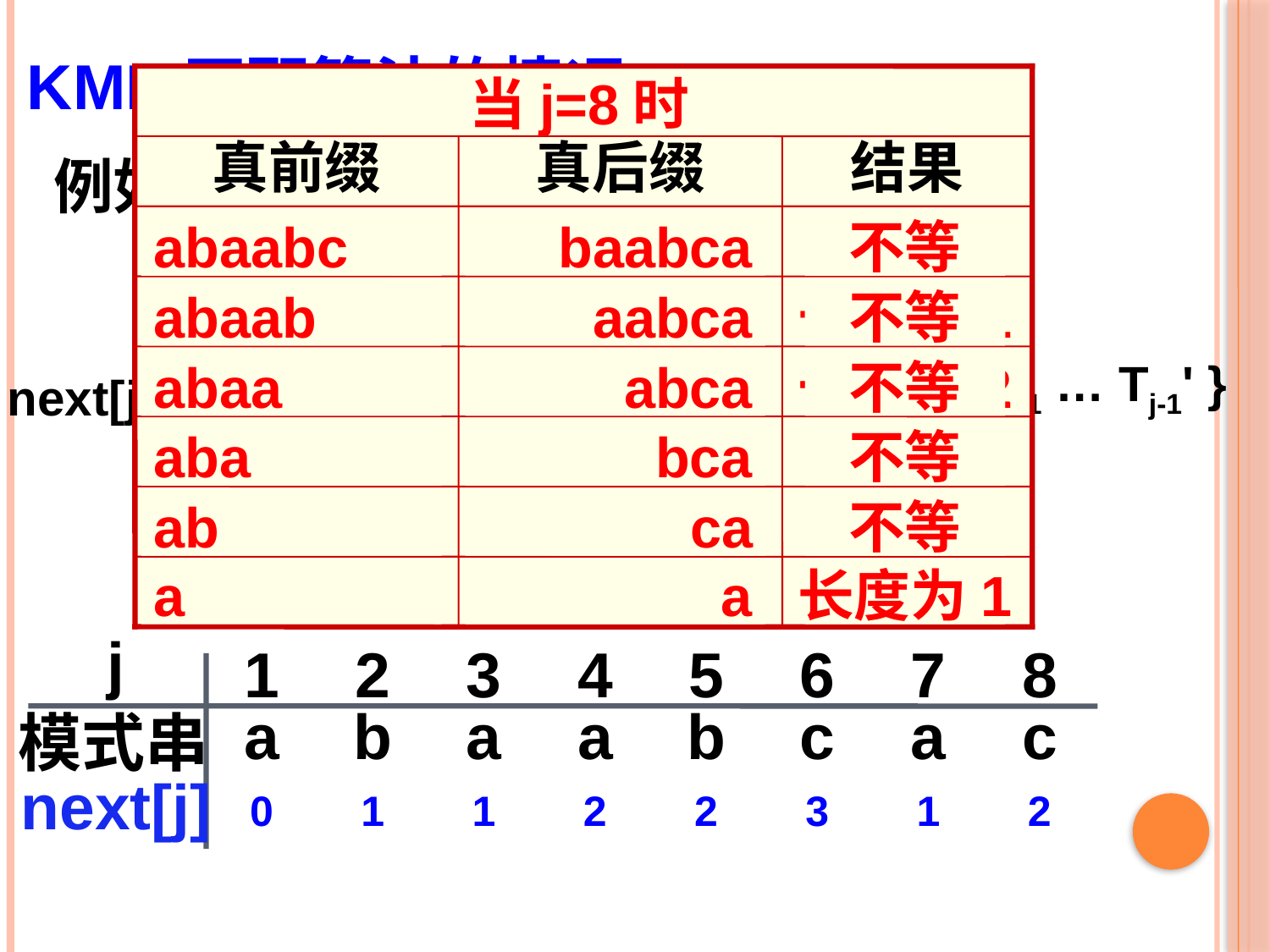

KMP匹配算法的情况：

真前缀

真后缀

结果

当j=4时
当j=5时
当j=6时
当j=7时
当j=8时
当j=3时
例如：abaabcac
b
ba
baa
baab
baabc
baabca
ab
aba
abaa
abaab
abaabc
a
不等
不等
不等
不等
不等
不等
0
当j=1时

next[j]
Max{ k | 1<k<j 且 'T1 … Tk-1'='Tj-k+1 … Tj-1' }
         当此集合不为空时
=
其他情况
1
ab
aba
abaa
abaab
a
a
aa
aab
aabc
aabca
长度为1
不等
不等
不等
不等
ab
aba
abaa
a
a
ab
abc
abca
长度为1
长度为2
不等
不等
aba
ab
bc
bca
不等
不等
ab
a
c
ca
不等
不等
a
a
长度为1
j
1

2

3

4

5

6

7

8

a
b
a
a
b
c
a
c

next[j]
模式串
0
1
1
2
2
3
1
2